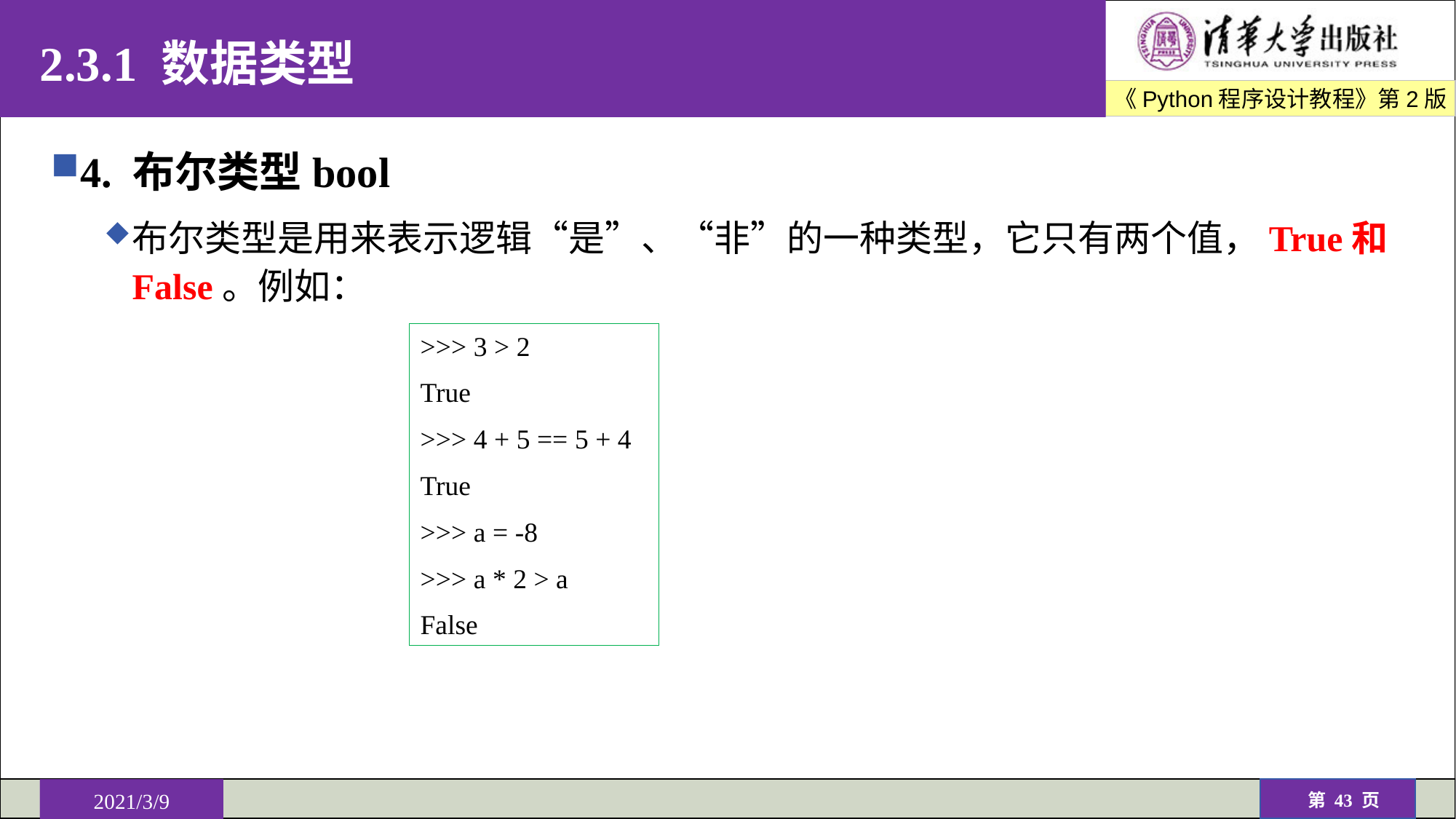

# 2.3.1 数据类型
4. 布尔类型bool
布尔类型是用来表示逻辑“是”、“非”的一种类型，它只有两个值，True和False。例如：
>>> 3 > 2
True
>>> 4 + 5 == 5 + 4
True
>>> a = -8
>>> a * 2 > a
False